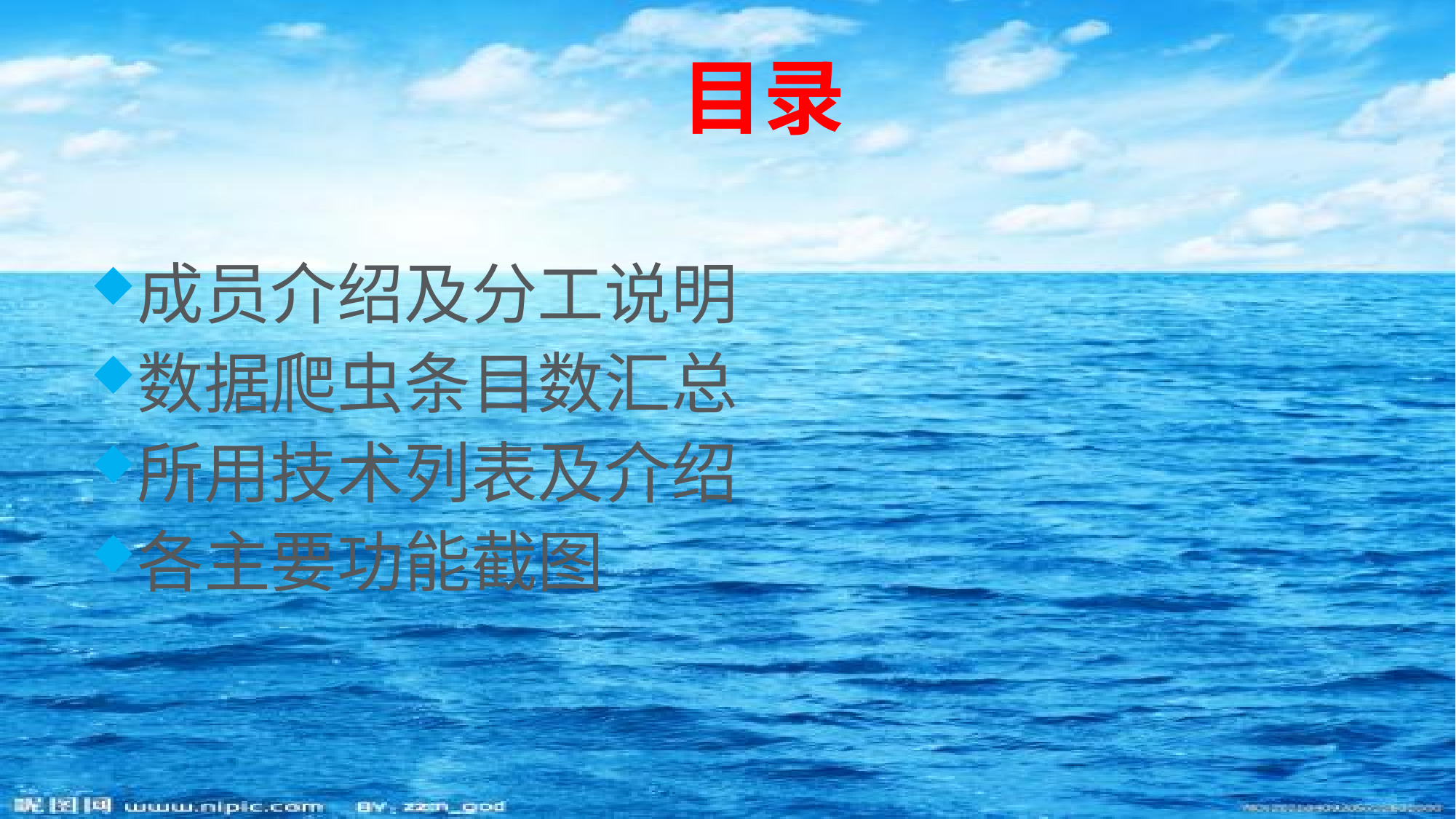

# 目录
成员介绍及分工说明
数据爬虫条目数汇总
所用技术列表及介绍
各主要功能截图